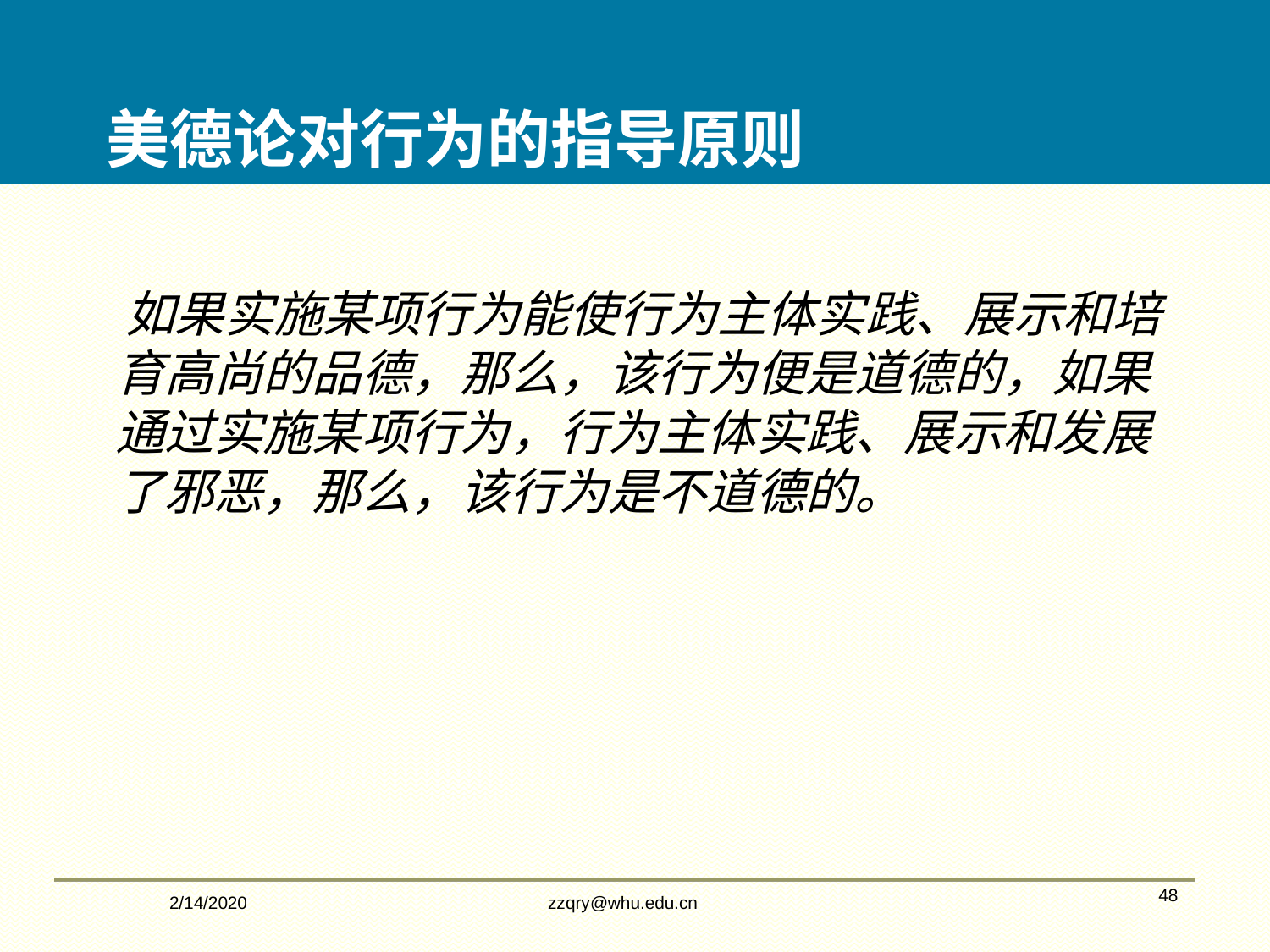

美德论对行为的指导原则
      如果实施某项行为能使行为主体实践、展示和培育高尚的品德，那么，该行为便是道德的，如果通过实施某项行为，行为主体实践、展示和发展了邪恶，那么，该行为是不道德的。
2/14/2020
zzqry@whu.edu.cn
48